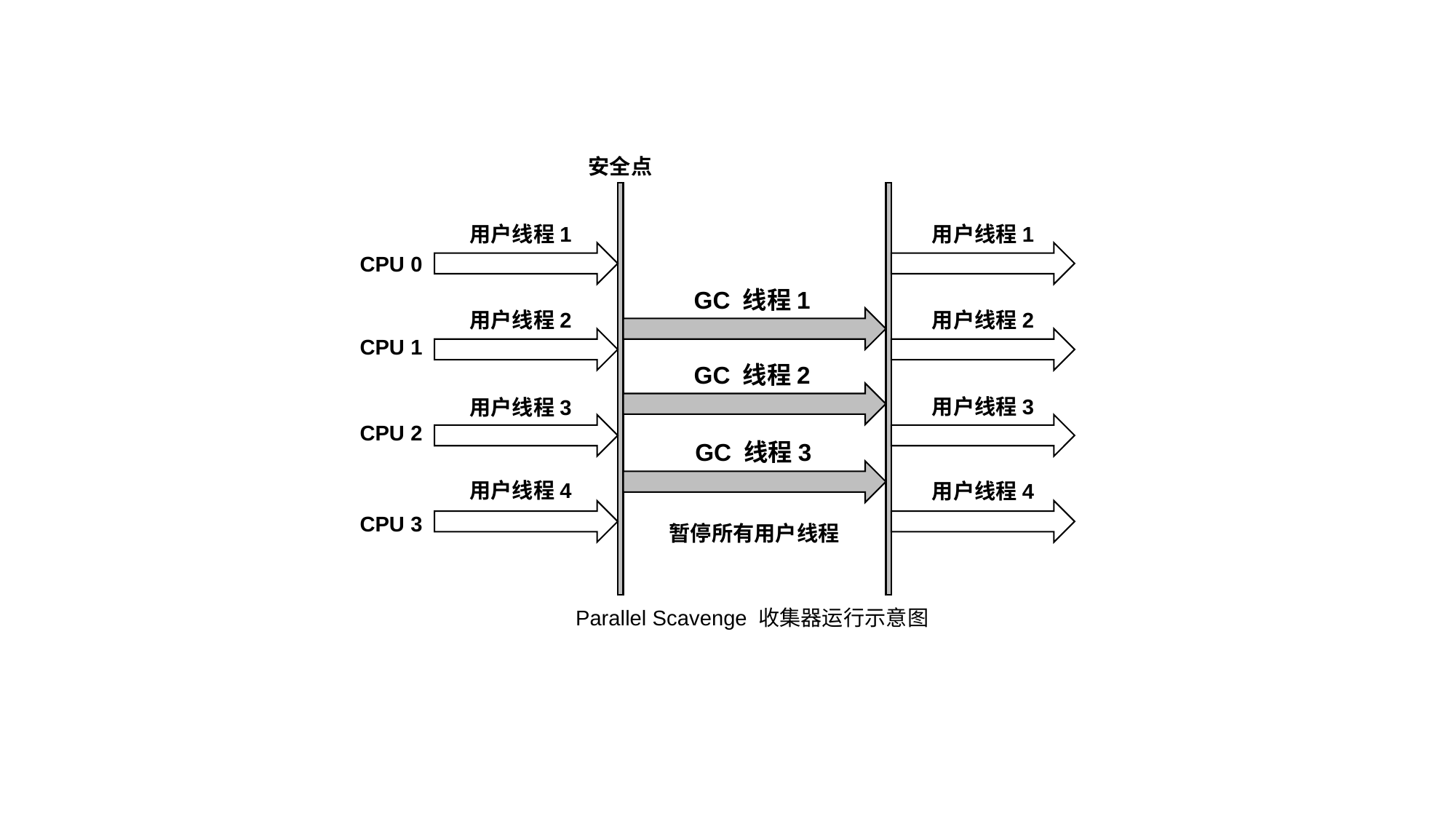

安全点

用户线程1
用户线程1

CPU 0
GC 线程1
用户线程2
用户线程2

CPU 1

GC 线程2

用户线程3
用户线程3
CPU 2

GC 线程3

用户线程4
用户线程4

CPU 3
暂停所有用户线程
Parallel Scavenge 收集器运行示意图